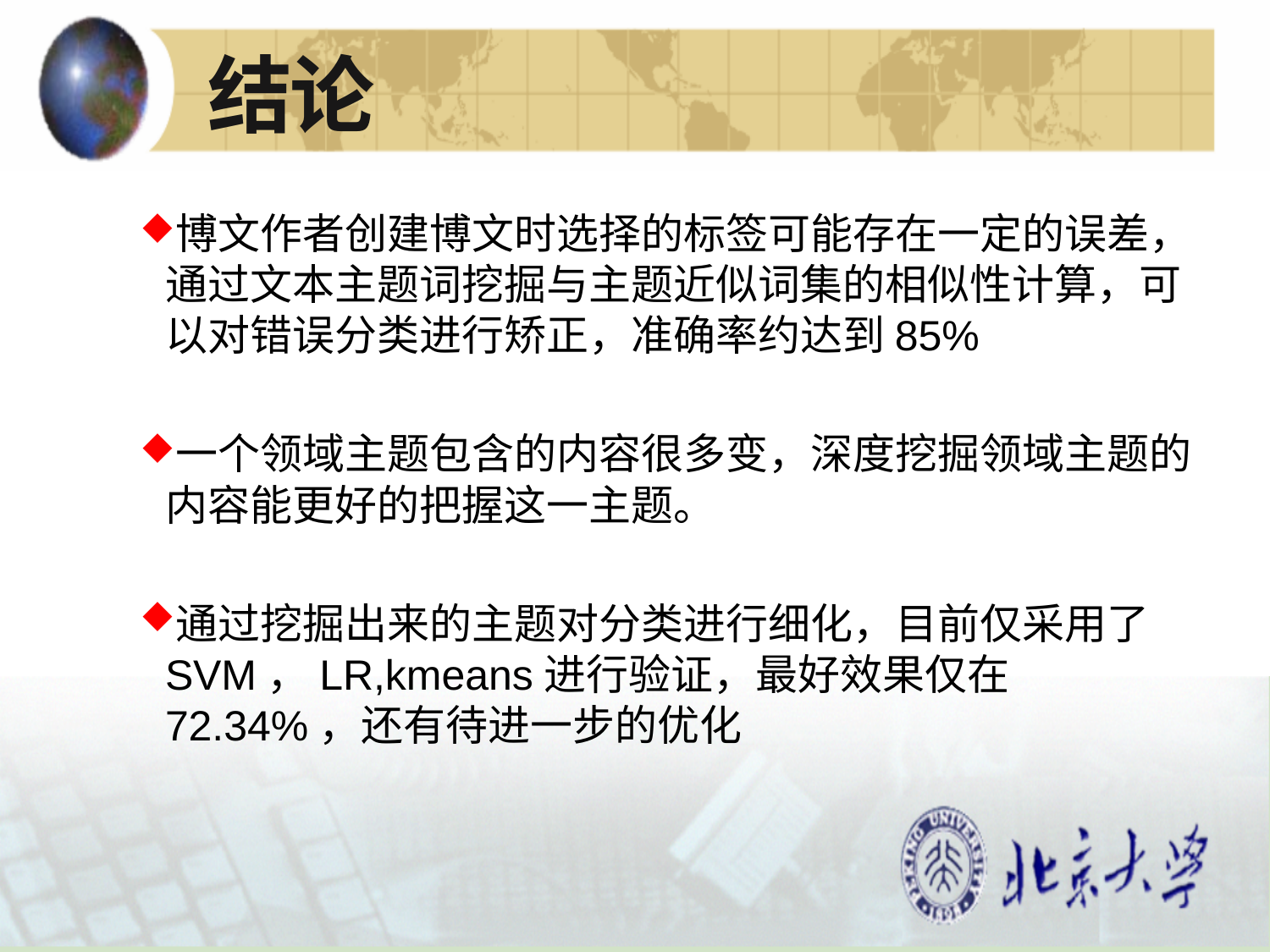

结论
博文作者创建博文时选择的标签可能存在一定的误差，通过文本主题词挖掘与主题近似词集的相似性计算，可以对错误分类进行矫正，准确率约达到85%

一个领域主题包含的内容很多变，深度挖掘领域主题的内容能更好的把握这一主题。

通过挖掘出来的主题对分类进行细化，目前仅采用了SVM，LR,kmeans进行验证，最好效果仅在72.34%，还有待进一步的优化